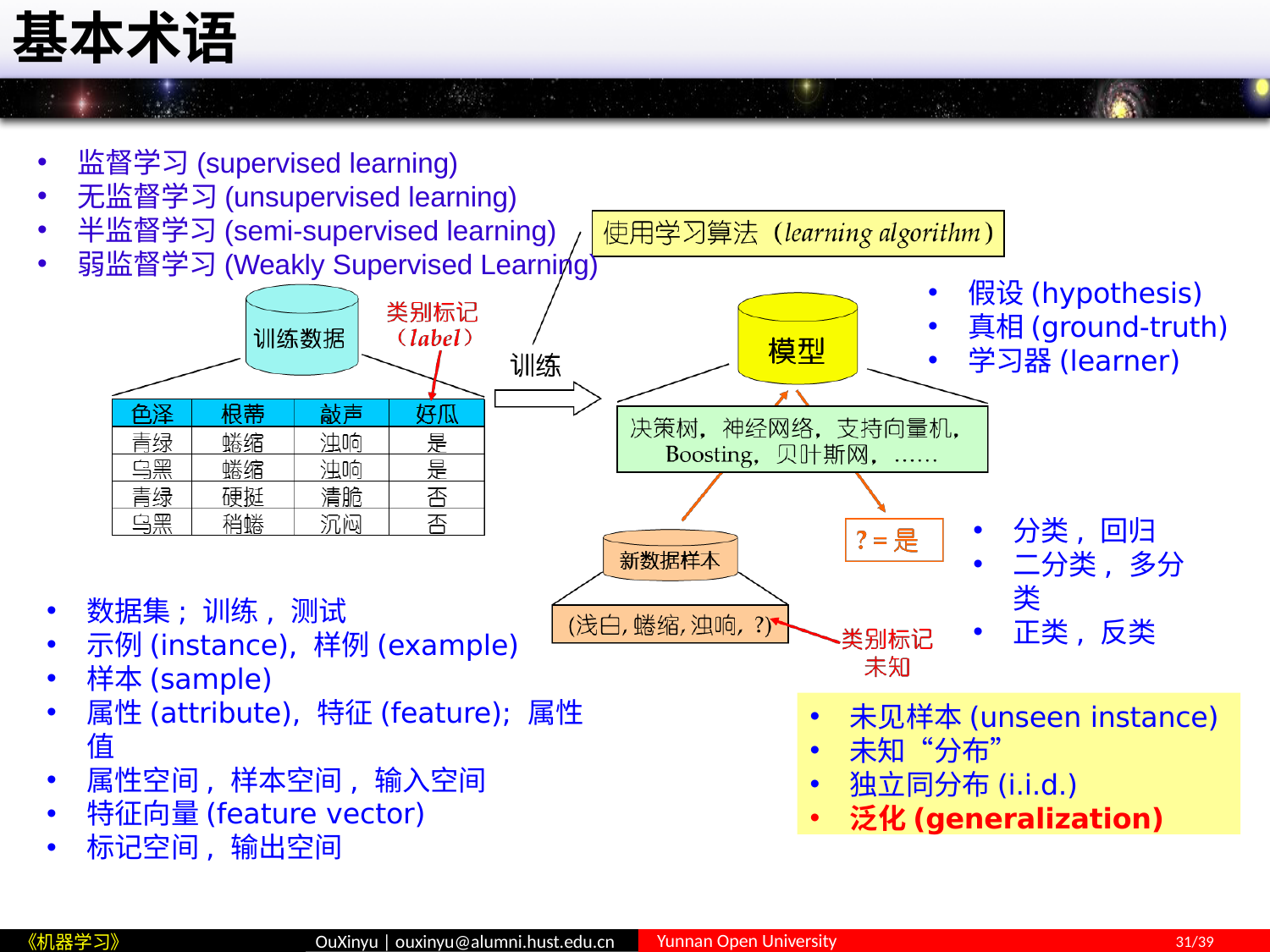

# 基本术语
监督学习(supervised learning)
无监督学习(unsupervised learning)
半监督学习(semi-supervised learning)
弱监督学习(Weakly Supervised Learning)

假设(hypothesis)
真相(ground-truth)
学习器(learner)
分类, 回归
二分类, 多分类
正类, 反类
数据集; 训练, 测试
示例(instance), 样例(example)
样本(sample)
属性(attribute), 特征(feature); 属性值
属性空间, 样本空间, 输入空间
特征向量(feature vector)
标记空间, 输出空间
未见样本(unseen instance)
未知“分布”
独立同分布(i.i.d.)
泛化(generalization)